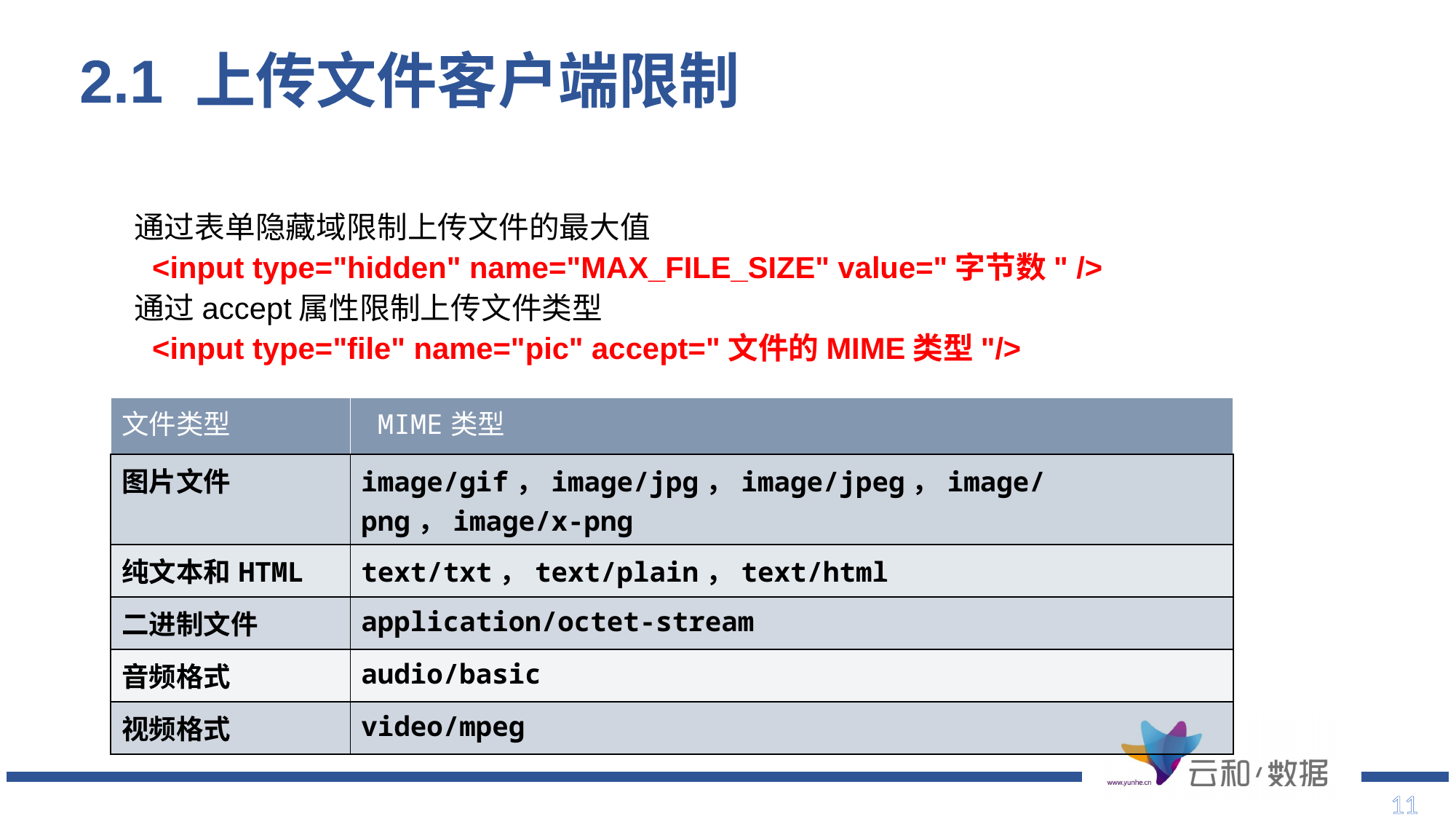

# 2.1 上传文件客户端限制

通过表单隐藏域限制上传文件的最大值
<input type="hidden" name="MAX_FILE_SIZE" value="字节数" />
通过accept属性限制上传文件类型
<input type="file" name="pic" accept="文件的MIME类型"/>

| 文件类型 | MIME类型 |
| --- | --- |
| 图片文件 | image/gif，image/jpg，image/jpeg，image/png，image/x-png |
| 纯文本和HTML | text/txt，text/plain，text/html |
| 二进制文件 | application/octet-stream |
| 音频格式 | audio/basic |
| 视频格式 | video/mpeg |